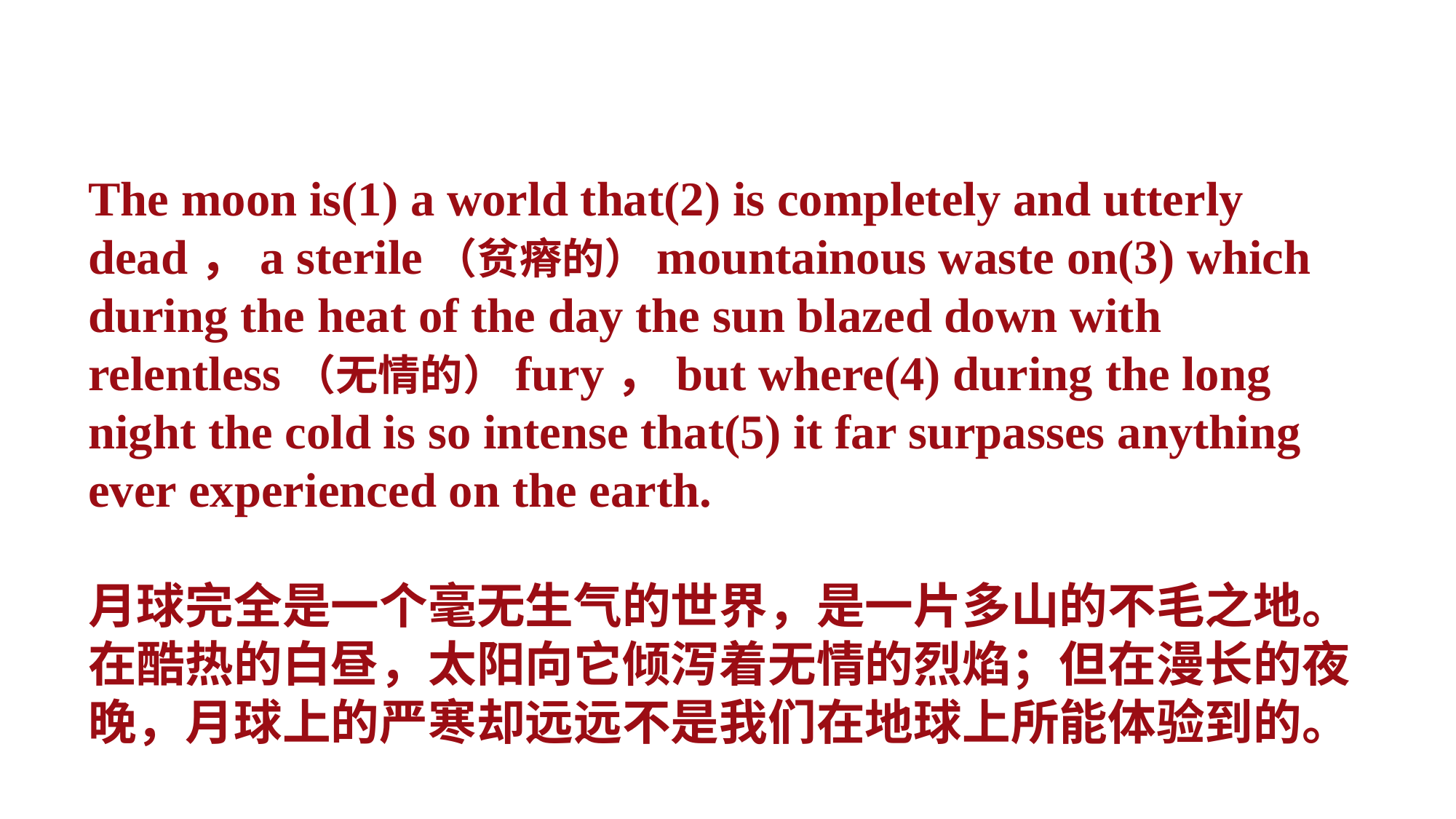

The moon is(1) a world that(2) is completely and utterly dead，a sterile（贫瘠的）mountainous waste on(3) which during the heat of the day the sun blazed down with relentless（无情的）fury，but where(4) during the long night the cold is so intense that(5) it far surpasses anything ever experienced on the earth.

月球完全是一个毫无生气的世界，是一片多山的不毛之地。在酷热的白昼，太阳向它倾泻着无情的烈焰；但在漫长的夜晚，月球上的严寒却远远不是我们在地球上所能体验到的。